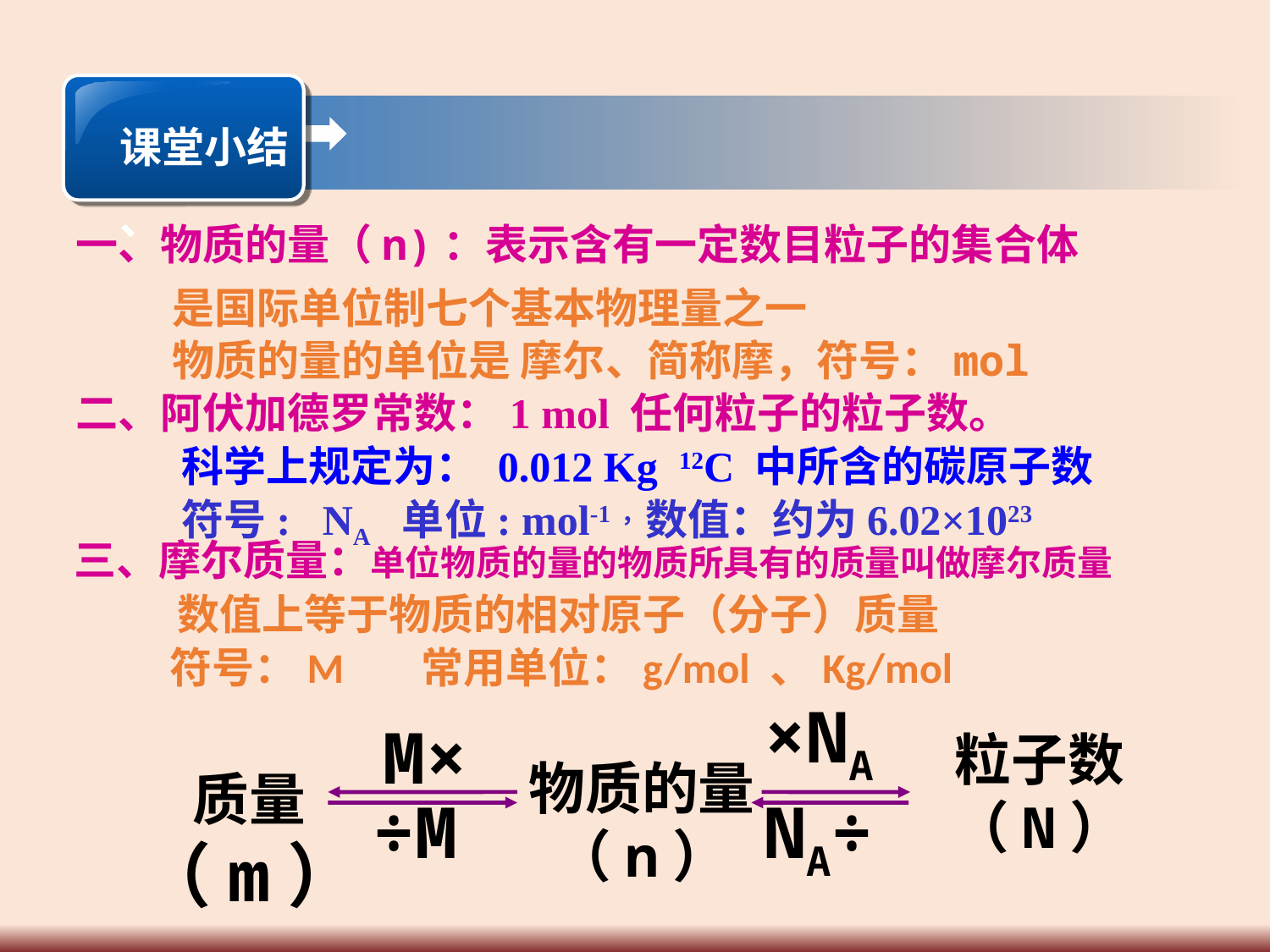

课堂小结
、

一、物质的量（n)：表示含有一定数目粒子的集合体
是国际单位制七个基本物理量之一
物质的量的单位是 摩尔、简称摩，符号：mol
二、阿伏加德罗常数：1 mol 任何粒子的粒子数。
科学上规定为： 0.012 Kg  12C 中所含的碳原子数
符号:   NA  单位: mol-1，数值：约为6.02×1023
三、摩尔质量：单位物质的量的物质所具有的质量叫做摩尔质量
数值上等于物质的相对原子（分子）质量

符号：M       常用单位：g/mol 、Kg/mol
×NA
粒子数
（N）
NA÷
M×
物质的量
（n）
质量
（m）
÷M